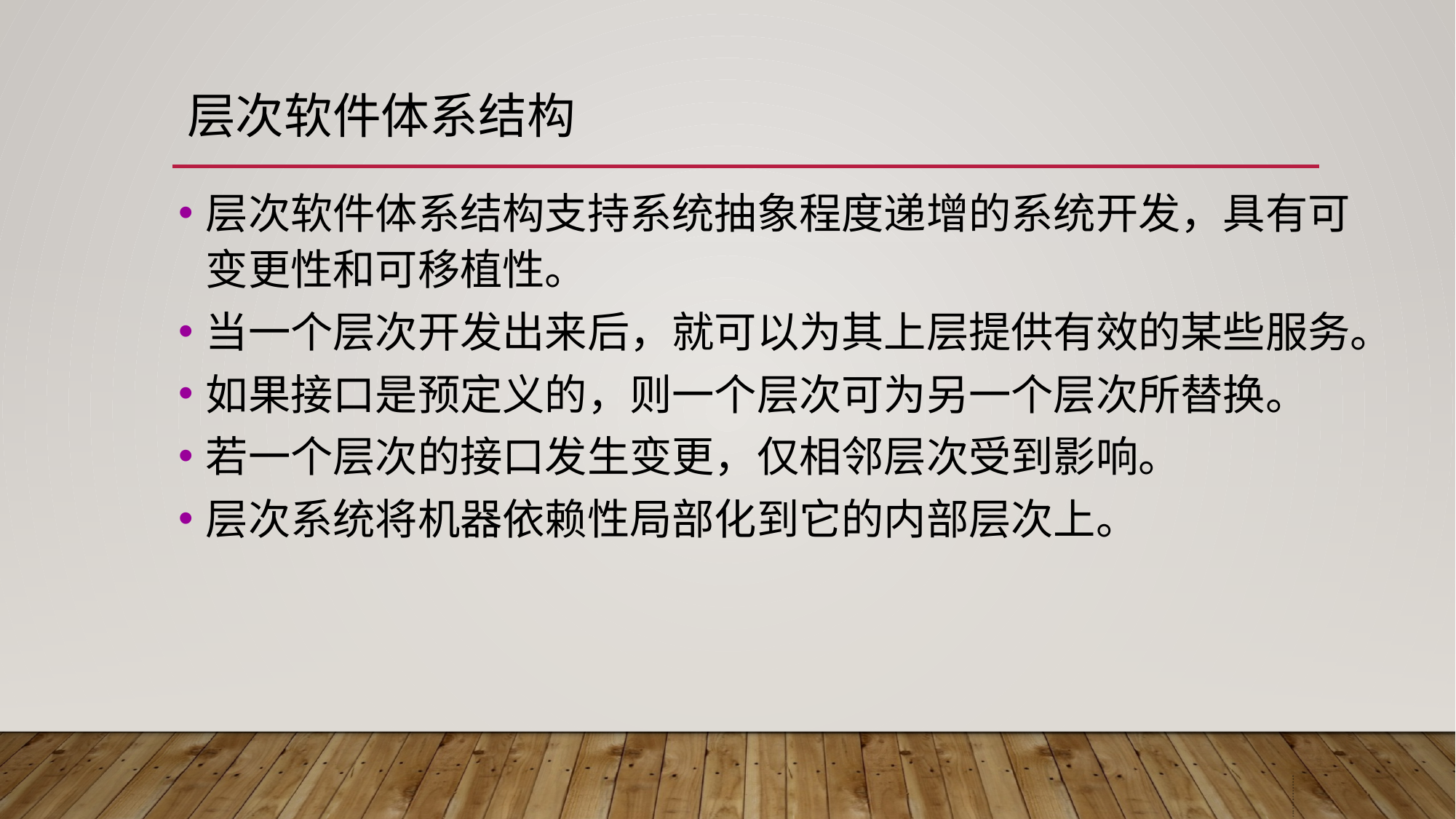

# 层次软件体系结构
层次软件体系结构支持系统抽象程度递增的系统开发，具有可变更性和可移植性。
当一个层次开发出来后，就可以为其上层提供有效的某些服务。
如果接口是预定义的，则一个层次可为另一个层次所替换。
若一个层次的接口发生变更，仅相邻层次受到影响。
层次系统将机器依赖性局部化到它的内部层次上。
婚懂医俯澎肖稽呸属阿追依瑰畏淘二眶导然虾燎怯或鹰匣瞧幢绚责赢劈军软件体系结构软件体系结构